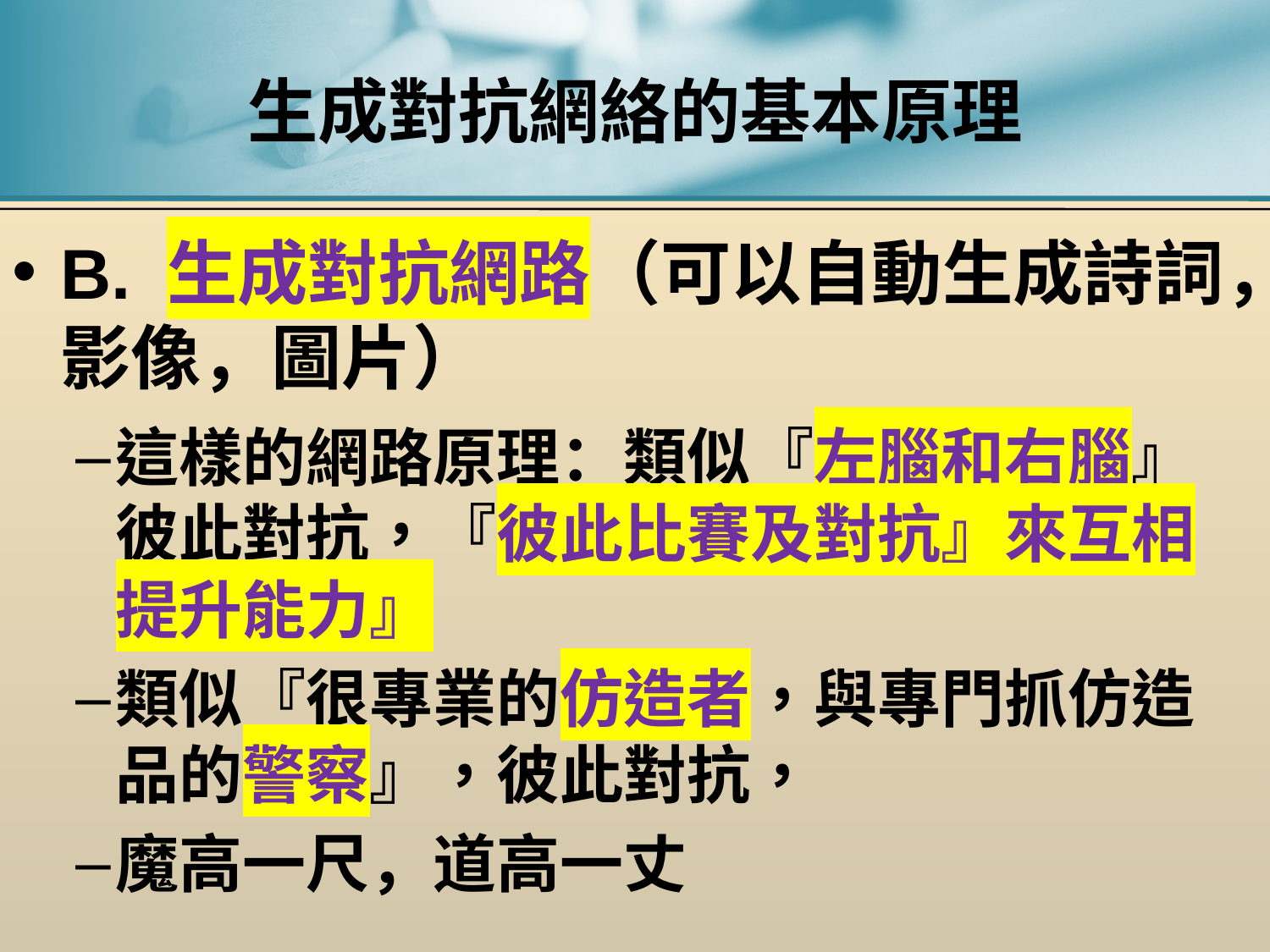

# 生成對抗網絡的基本原理
B. 生成對抗網路（可以自動生成詩詞，影像，圖片）
這樣的網路原理：類似『左腦和右腦』彼此對抗，『彼此比賽及對抗』來互相提升能力』
類似『很專業的仿造者，與專門抓仿造品的警察』，彼此對抗，
魔高一尺，道高一丈